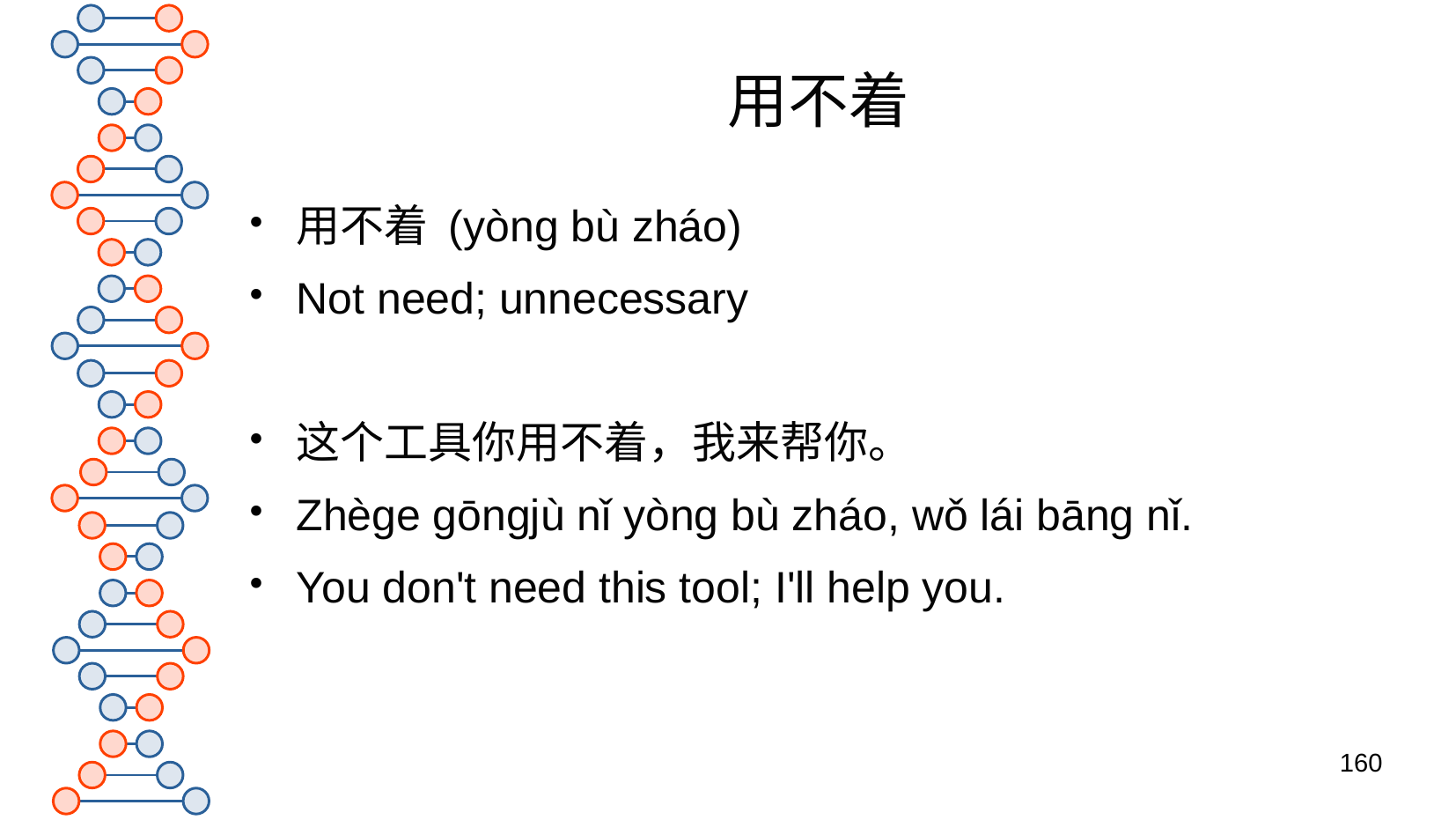

# 用不着
用不着 (yòng bù zháo)
Not need; unnecessary

这个工具你用不着，我来帮你。
Zhège gōngjù nǐ yòng bù zháo, wǒ lái bāng nǐ.
You don't need this tool; I'll help you.

160